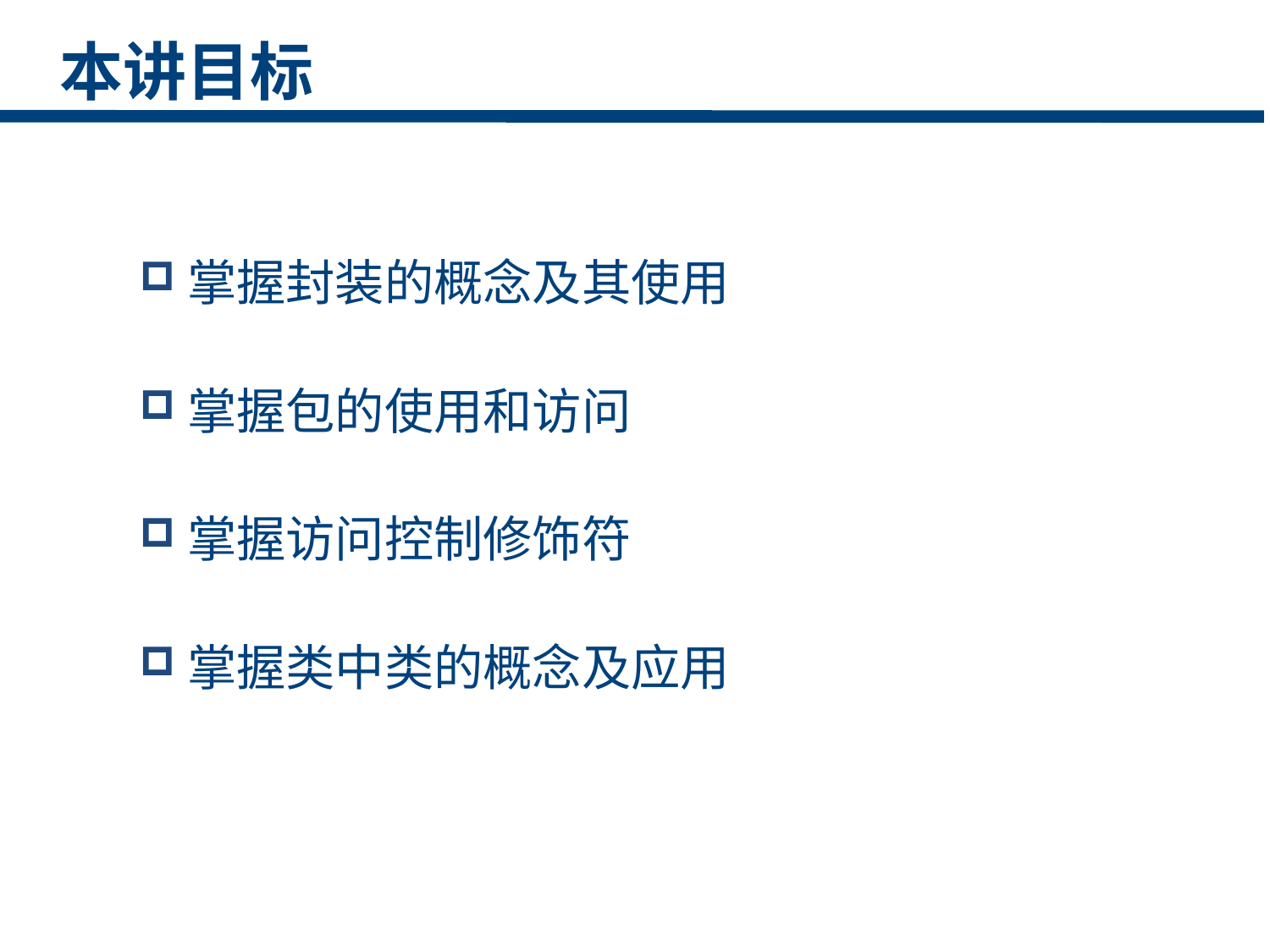

本讲目标
掌握封装的概念及其使用
掌握包的使用和访问
掌握访问控制修饰符
掌握类中类的概念及应用
点击添加文本
点击添加文本
点击添加文本
点击添加文本